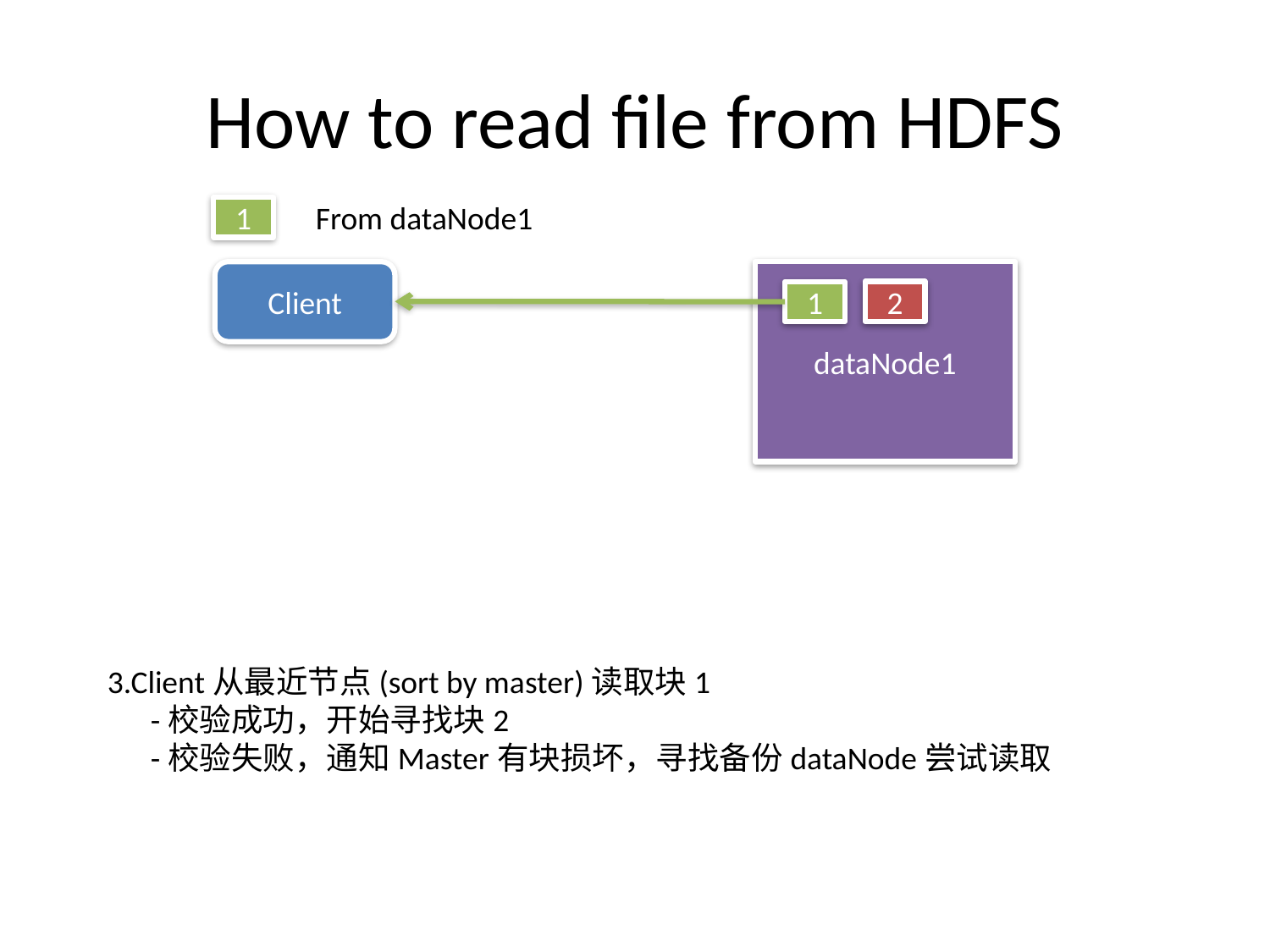

# How to read file from HDFS
From dataNode1
1
Client
dataNode1
2
1
3.Client从最近节点(sort by master)读取块1
      -校验成功，开始寻找块2
      -校验失败，通知Master有块损坏，寻找备份dataNode尝试读取